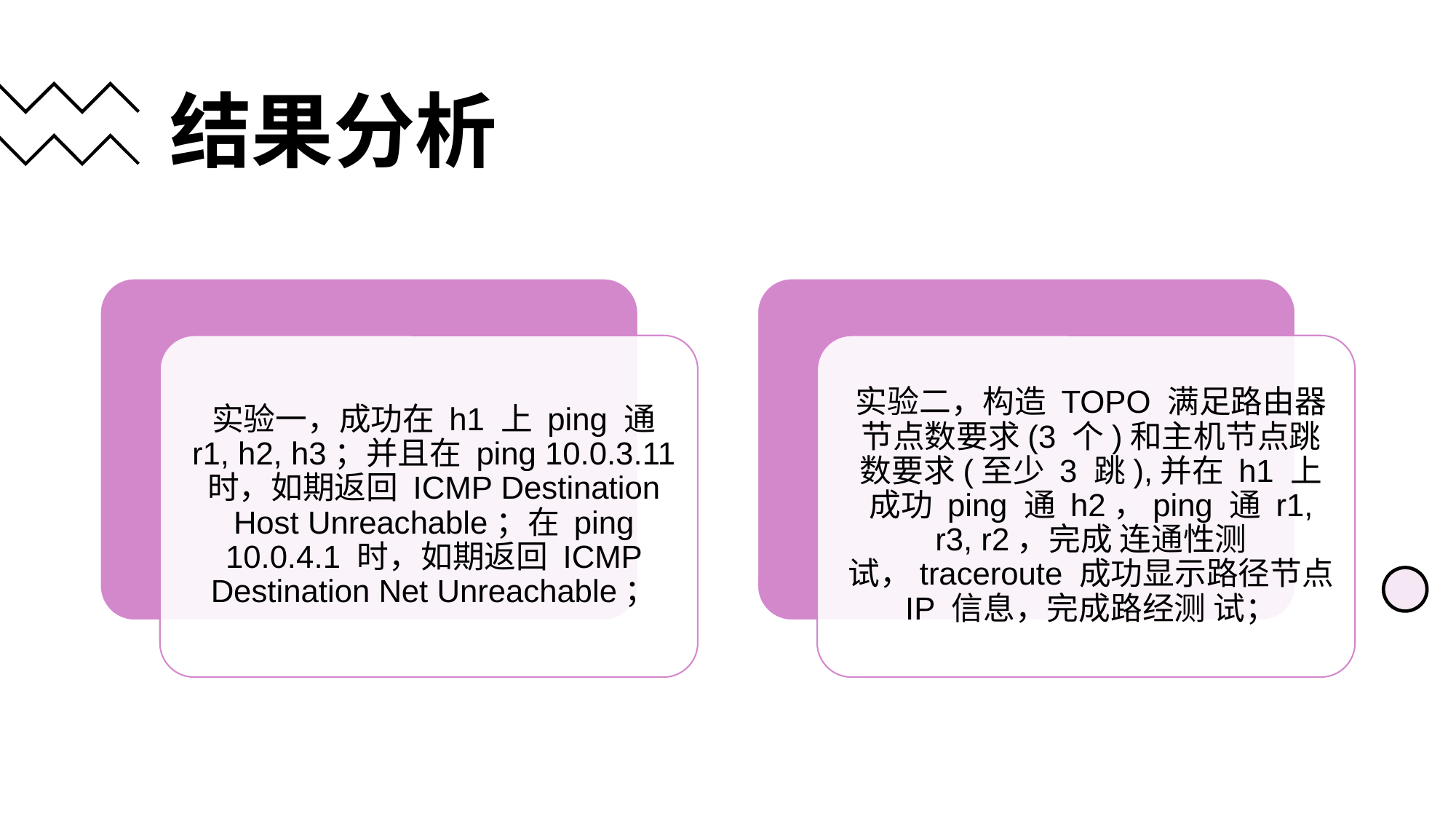

# 结果分析

实验一，成功在 h1 上 ping 通 r1, h2, h3；并且在 ping 10.0.3.11 时，如期返回 ICMP Destination Host Unreachable；在 ping 10.0.4.1 时，如期返回 ICMP Destination Net Unreachable；
实验二，构造 TOPO 满足路由器节点数要求(3 个)和主机节点跳数要求(至少 3 跳),并在 h1 上成功 ping 通 h2，ping 通 r1, r3, r2，完成 连通性测试，traceroute 成功显示路径节点 IP 信息，完成路经测 试；